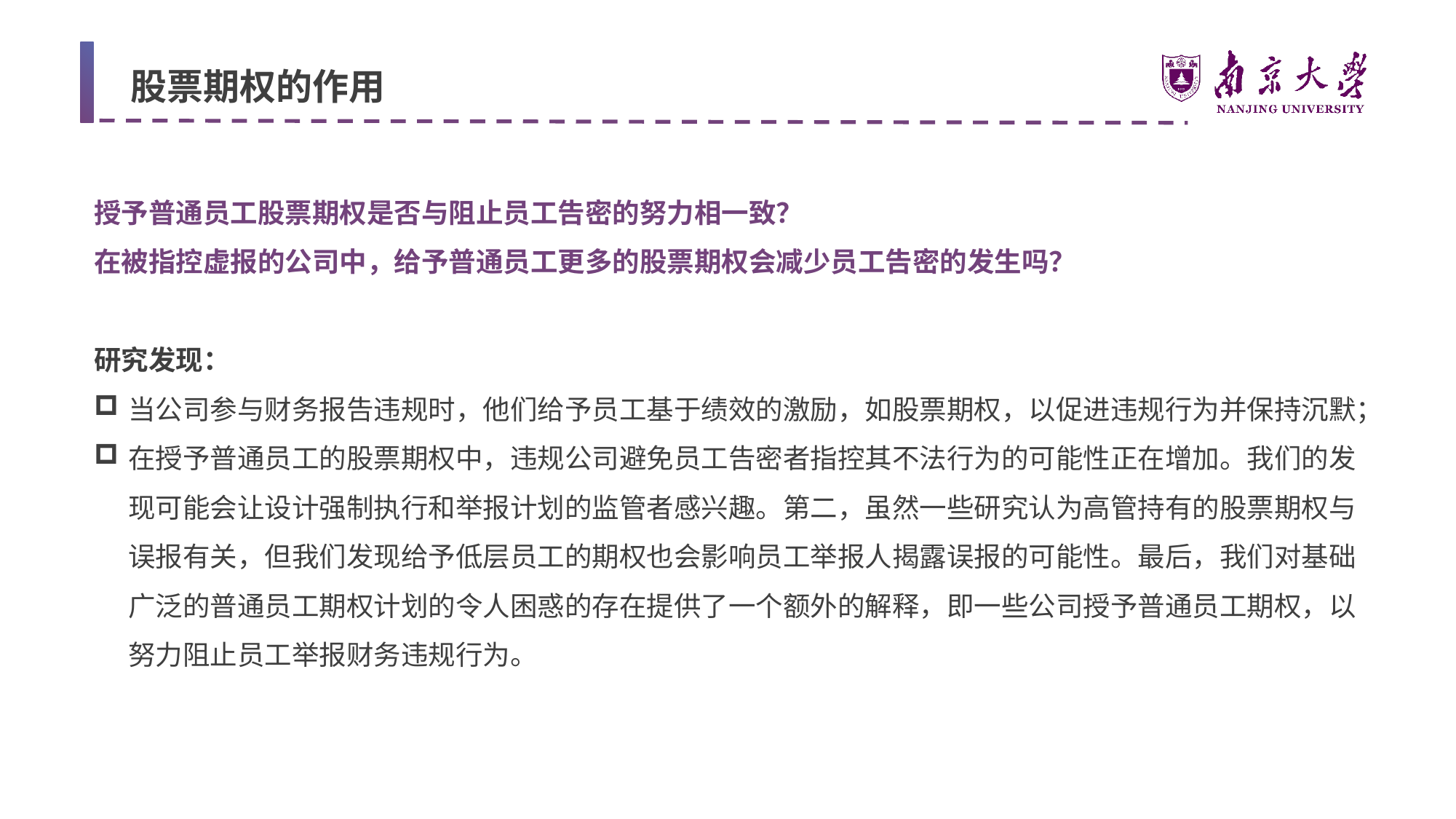

股票期权的作用
授予普通员工股票期权是否与阻止员工告密的努力相一致？
在被指控虚报的公司中，给予普通员工更多的股票期权会减少员工告密的发生吗？

研究发现：
当公司参与财务报告违规时，他们给予员工基于绩效的激励，如股票期权，以促进违规行为并保持沉默；
在授予普通员工的股票期权中，违规公司避免员工告密者指控其不法行为的可能性正在增加。我们的发现可能会让设计强制执行和举报计划的监管者感兴趣。第二，虽然一些研究认为高管持有的股票期权与误报有关，但我们发现给予低层员工的期权也会影响员工举报人揭露误报的可能性。最后，我们对基础广泛的普通员工期权计划的令人困惑的存在提供了一个额外的解释，即一些公司授予普通员工期权，以努力阻止员工举报财务违规行为。